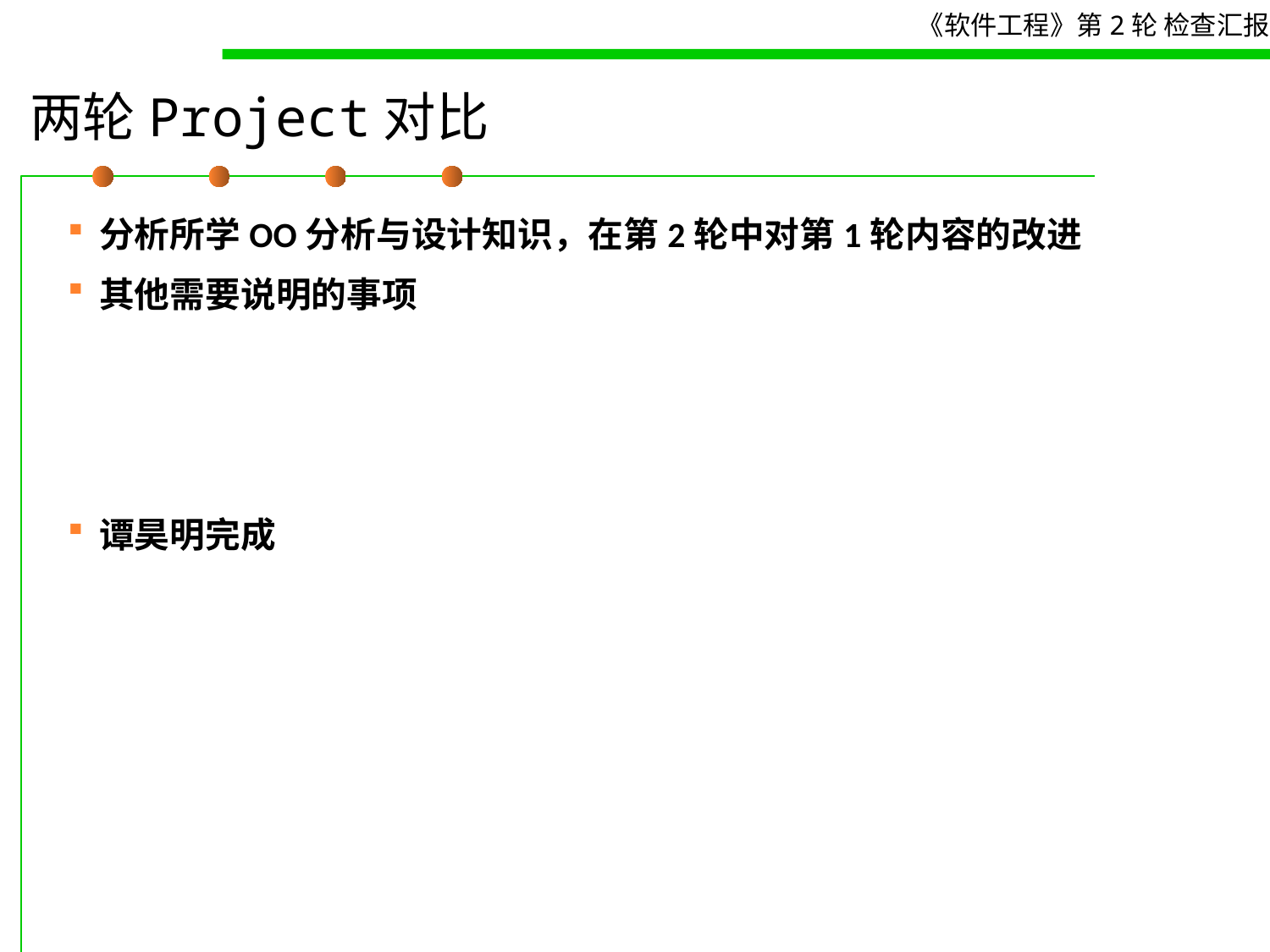

# 两轮Project对比
分析所学OO分析与设计知识，在第2轮中对第1轮内容的改进
其他需要说明的事项

谭昊明完成